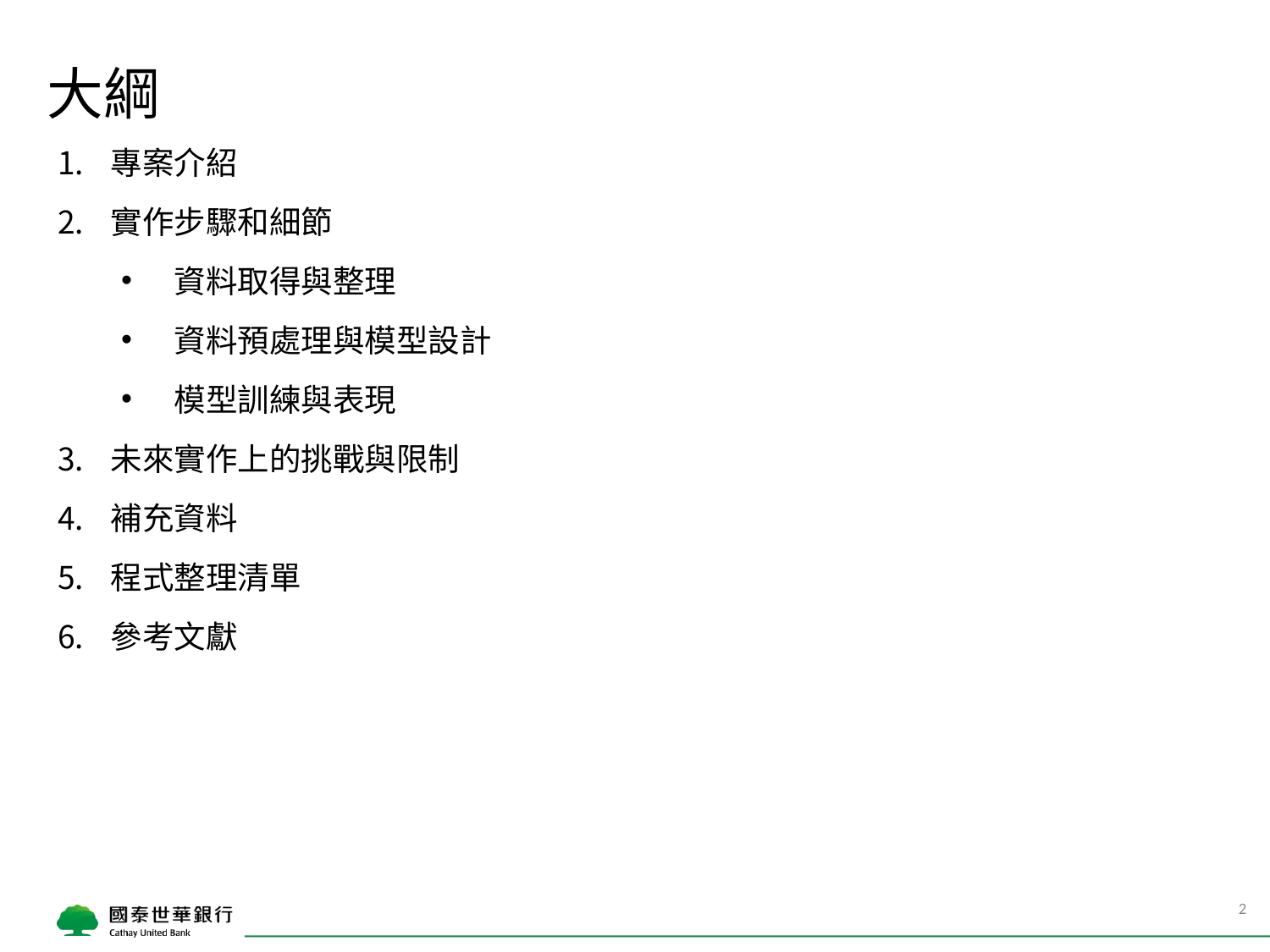

# 大綱
專案介紹
實作步驟和細節
資料取得與整理
資料預處理與模型設計
模型訓練與表現
未來實作上的挑戰與限制
補充資料
程式整理清單
參考文獻

2